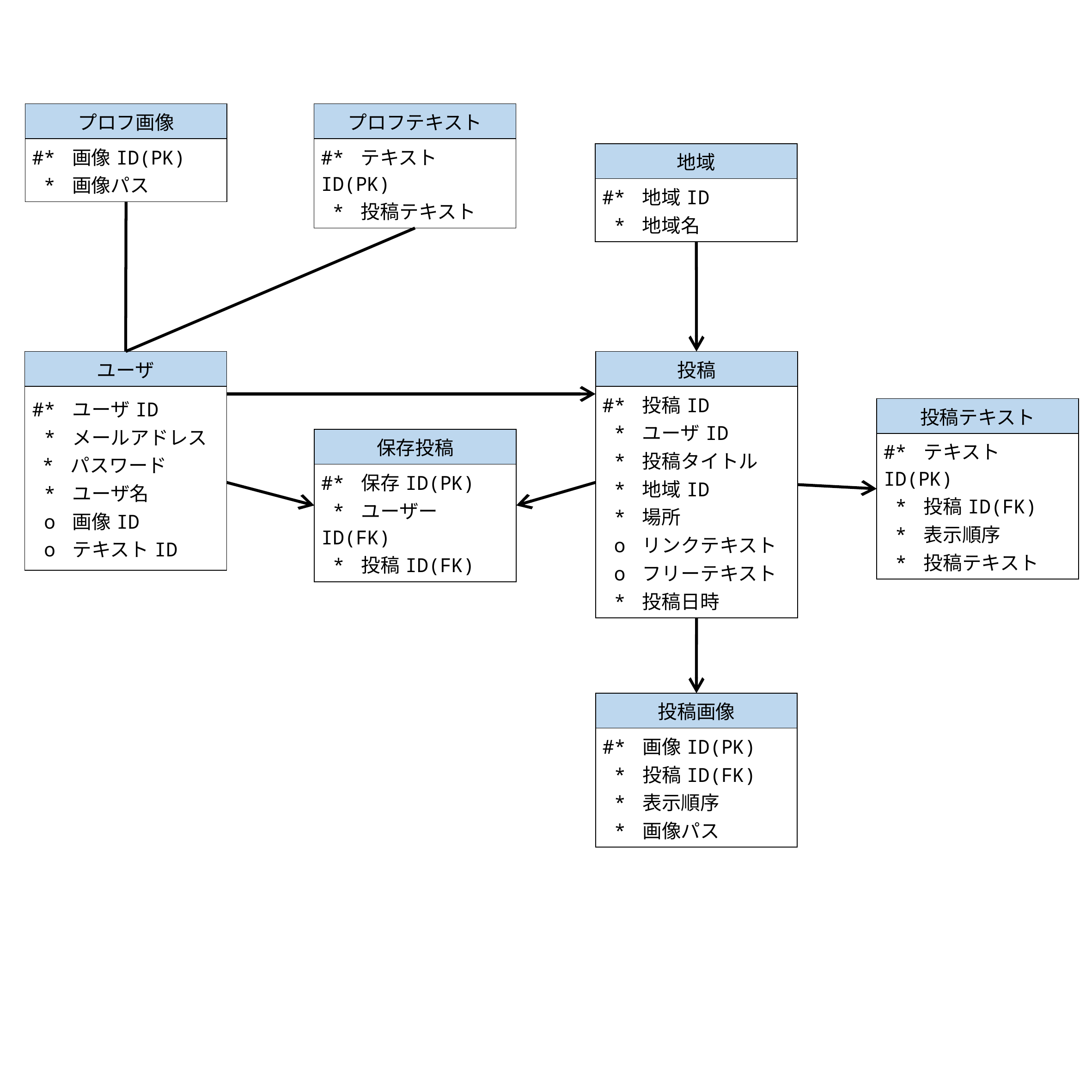

| プロフ画像 |
| --- |
| #\* 画像ID(PK) \* 画像パス |
| プロフテキスト |
| --- |
| #\* テキストID(PK) \* 投稿テキスト |
| 地域 |
| --- |
| #\* 地域ID \* 地域名 |
| ユーザ |
| --- |
| #\* ユーザID \* メールアドレス \* パスワード \* ユーザ名 o 画像ID o テキストID |
| 投稿 |
| --- |
| #\* 投稿ID \* ユーザID \* 投稿タイトル \* 地域ID \* 場所 o リンクテキスト o フリーテキスト \* 投稿日時 |
| 投稿テキスト |
| --- |
| #\* テキストID(PK) \* 投稿ID(FK) \* 表示順序 \* 投稿テキスト |
| 保存投稿 |
| --- |
| #\* 保存ID(PK) \* ユーザーID(FK) \* 投稿ID(FK) |
| 投稿画像 |
| --- |
| #\* 画像ID(PK) \* 投稿ID(FK) \* 表示順序 \* 画像パス |